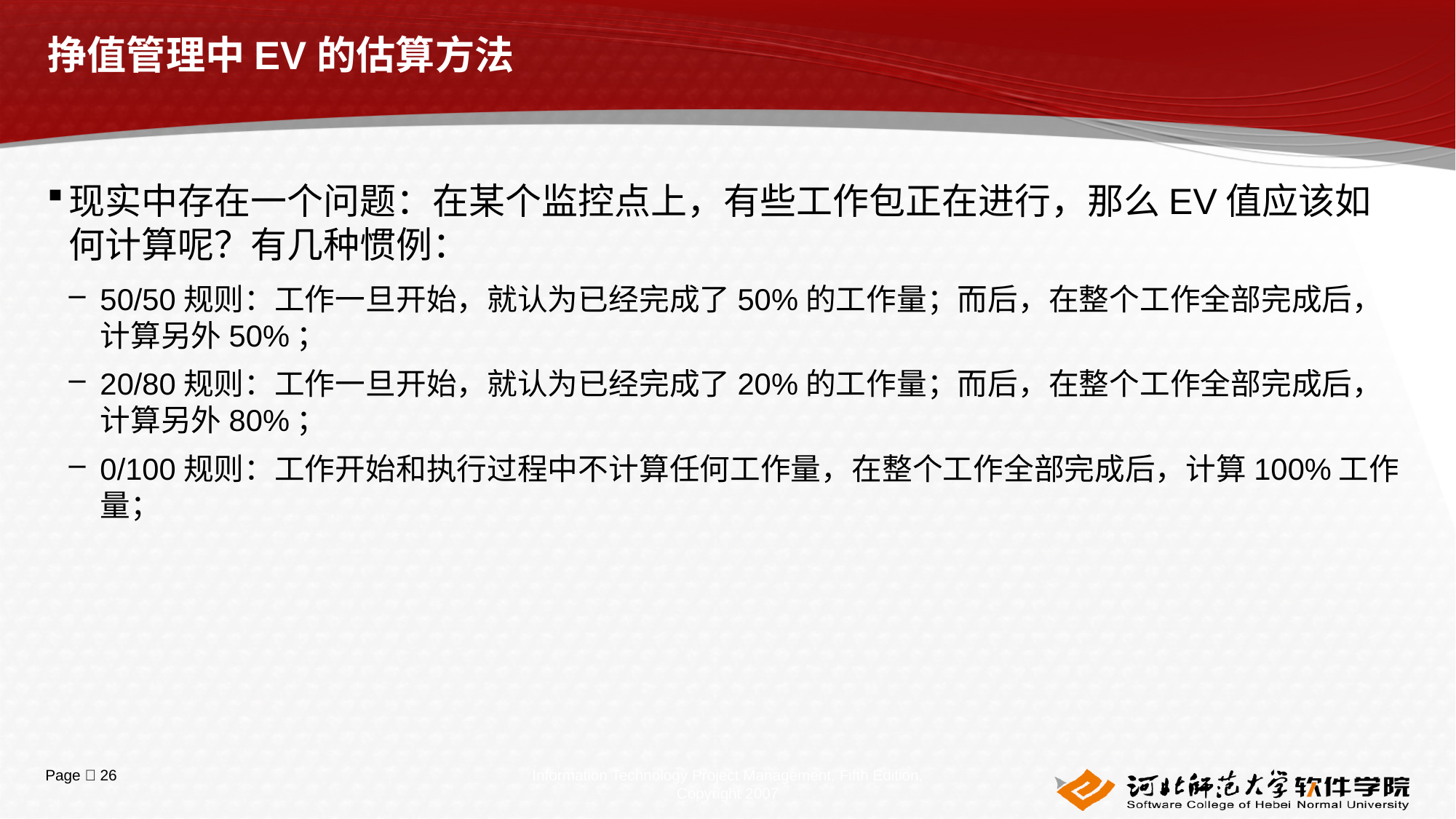

# 挣值管理中EV的估算方法
现实中存在一个问题：在某个监控点上，有些工作包正在进行，那么EV值应该如何计算呢？有几种惯例：
50/50规则：工作一旦开始，就认为已经完成了50%的工作量；而后，在整个工作全部完成后，计算另外50%；
20/80规则：工作一旦开始，就认为已经完成了20%的工作量；而后，在整个工作全部完成后，计算另外80%；
0/100规则：工作开始和执行过程中不计算任何工作量，在整个工作全部完成后，计算100%工作量；

Information Technology Project Management, Fifth Edition, Copyright 2007